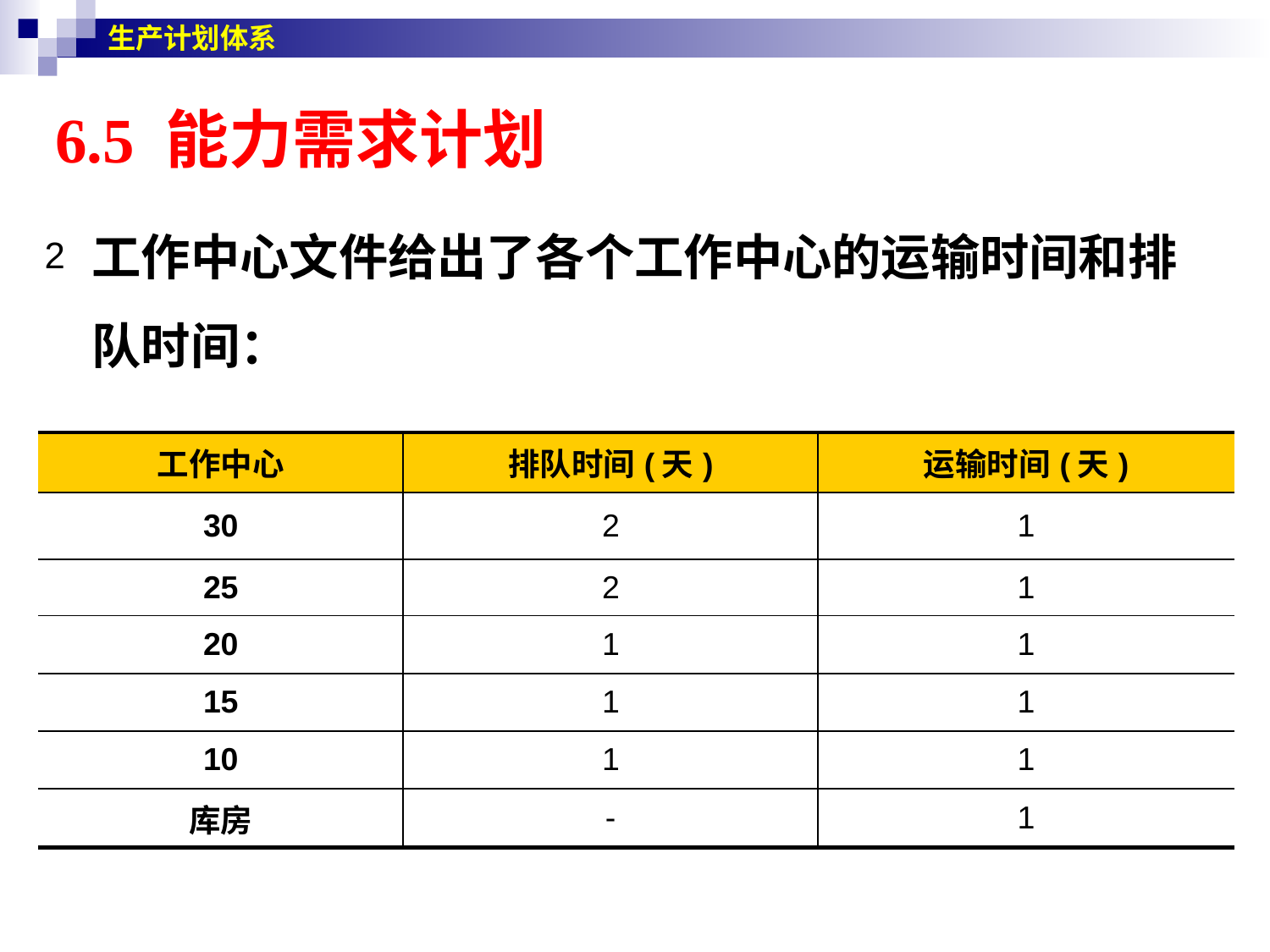

生产计划体系
# 6.5 能力需求计划
工作中心文件给出了各个工作中心的运输时间和排队时间：
| 工作中心 | 排队时间(天) | 运输时间(天) |
| --- | --- | --- |
| 30 | 2 | 1 |
| 25 | 2 | 1 |
| 20 | 1 | 1 |
| 15 | 1 | 1 |
| 10 | 1 | 1 |
| 库房 | - | 1 |